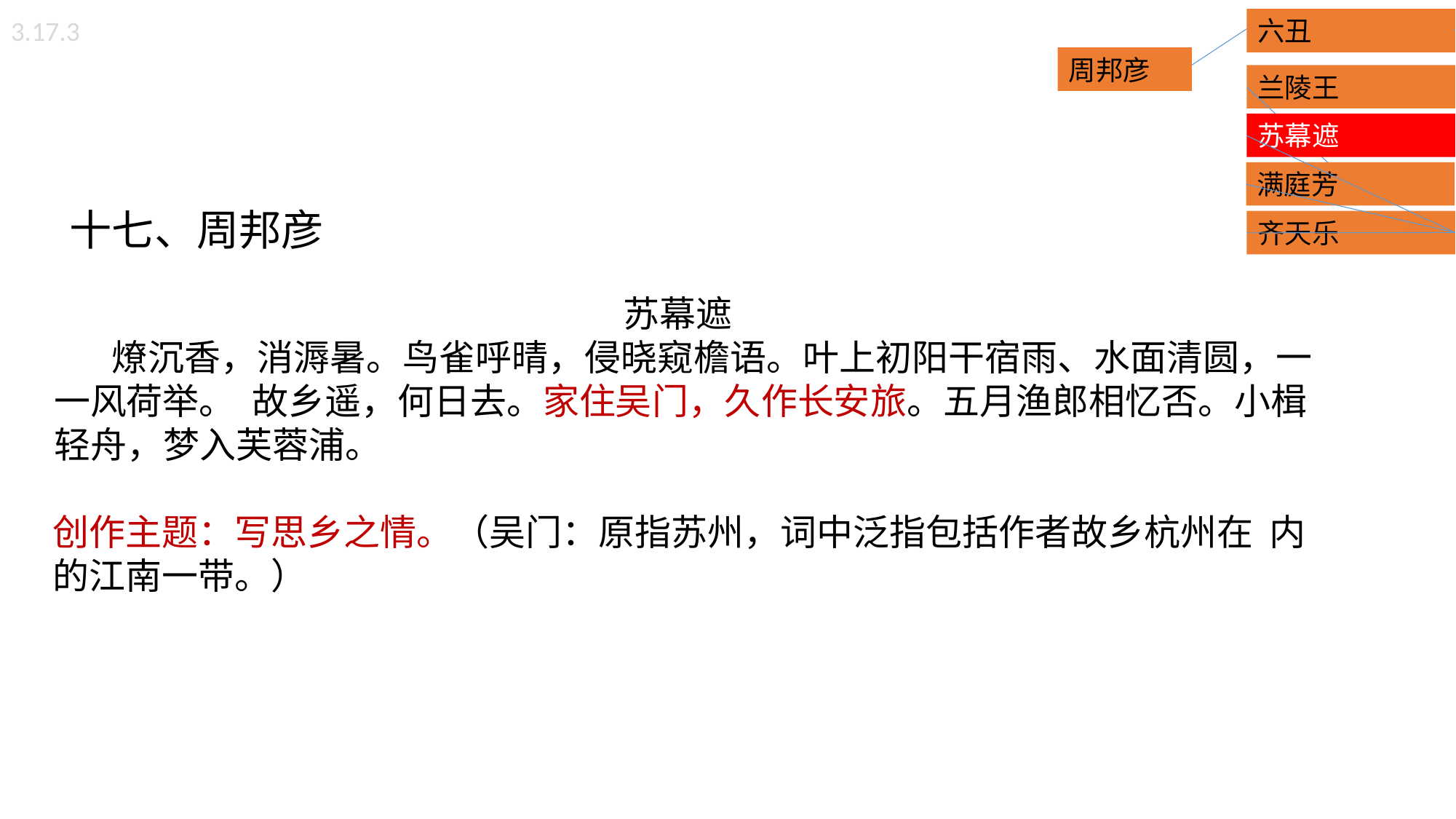

3.17.3
六丑
周邦彦
兰陵王
苏幕遮
满庭芳
 十七、周邦彦

苏幕遮
      燎沉香，消溽暑。鸟雀呼晴，侵晓窥檐语。叶上初阳干宿雨、水面清圆，一一风荷举。  故乡遥，何日去。家住吴门，久作长安旅。五月渔郎相忆否。小楫轻舟，梦入芙蓉浦。

创作主题：写思乡之情。（吴门：原指苏州，词中泛指包括作者故乡杭州在  内的江南一带。）
齐天乐